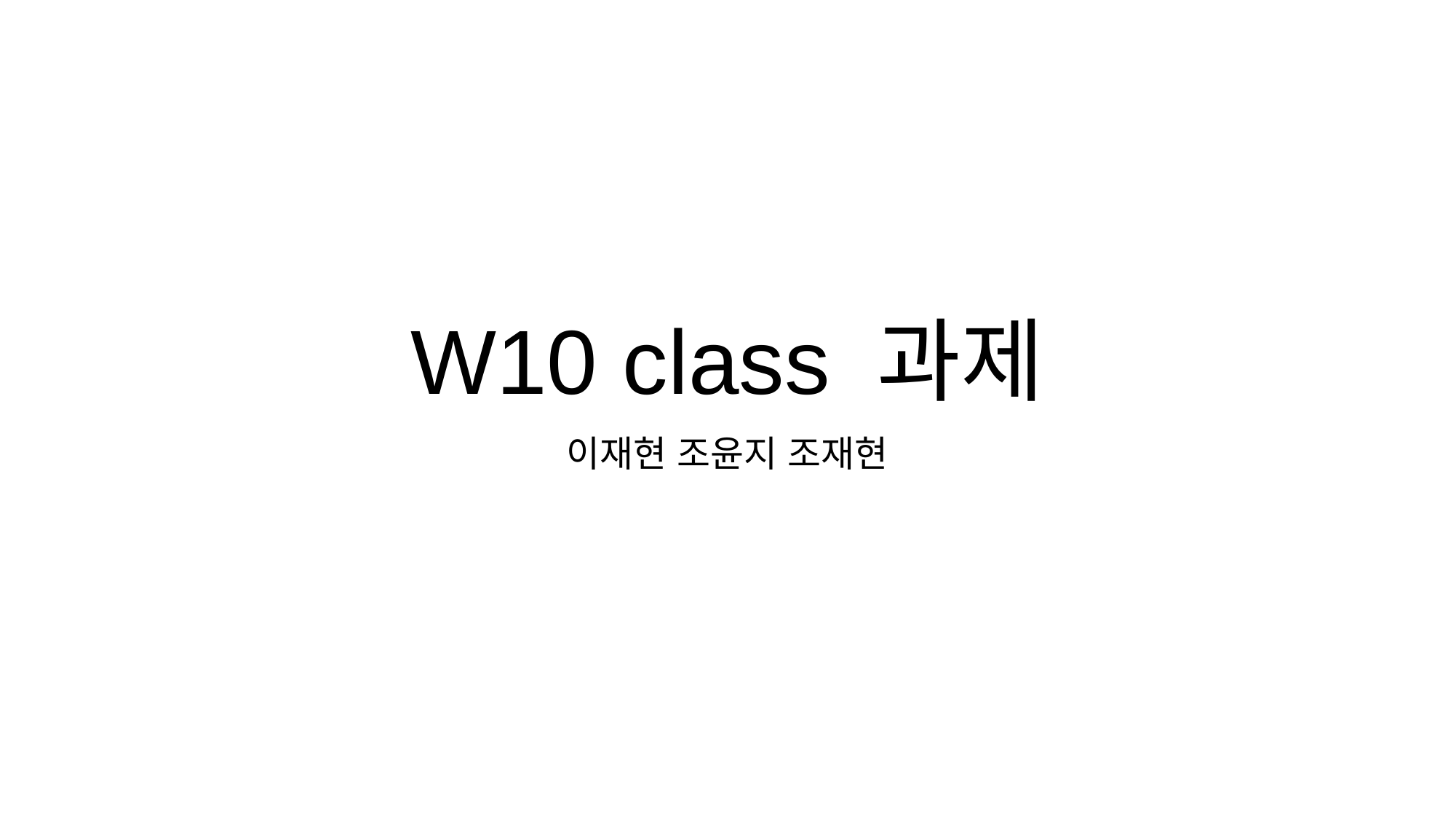

# W10 class 과제
이재현 조윤지 조재현